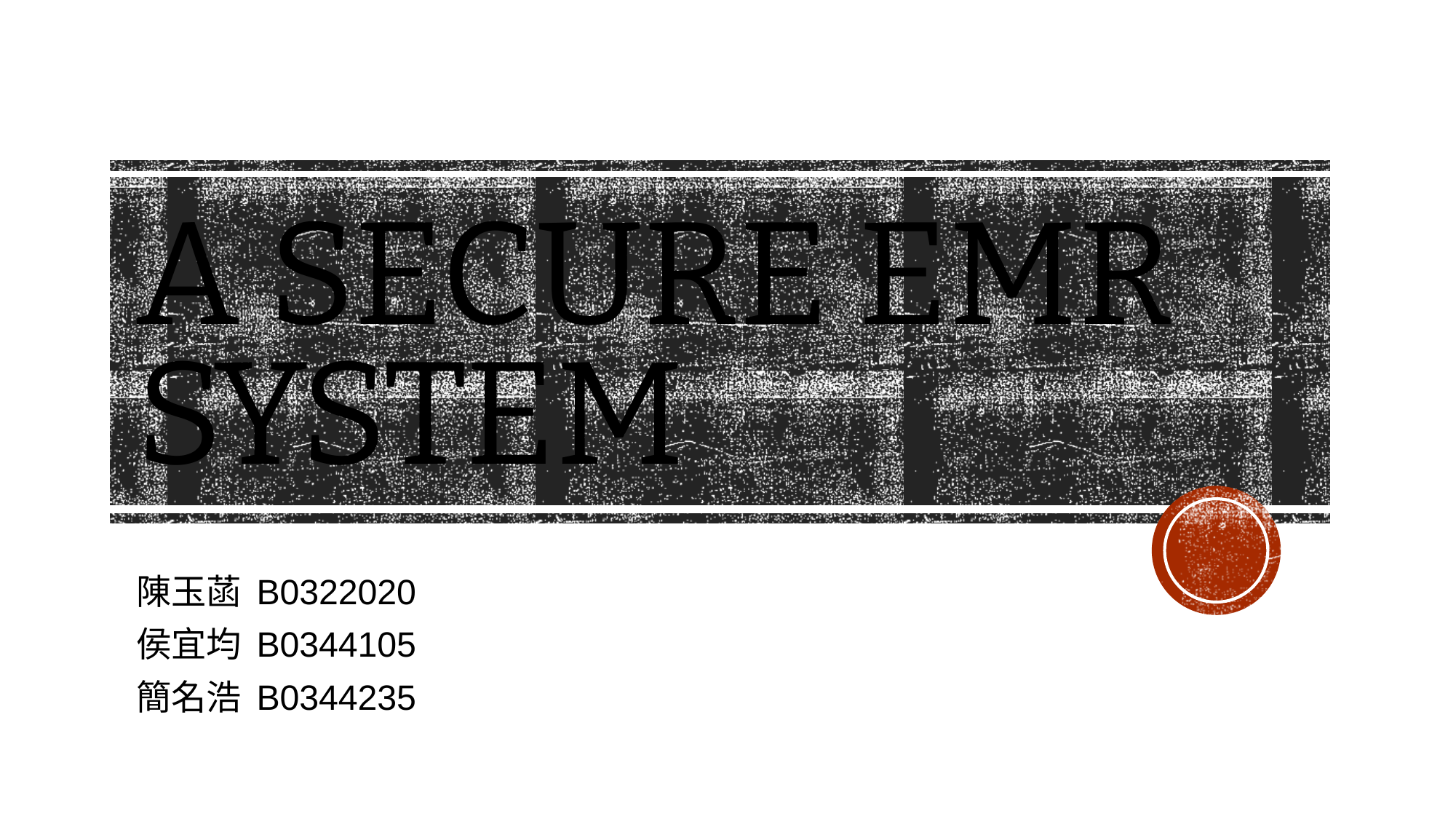

# A Secure EMR System
陳玉菡 B0322020
侯宜均 B0344105
簡名浩 B0344235